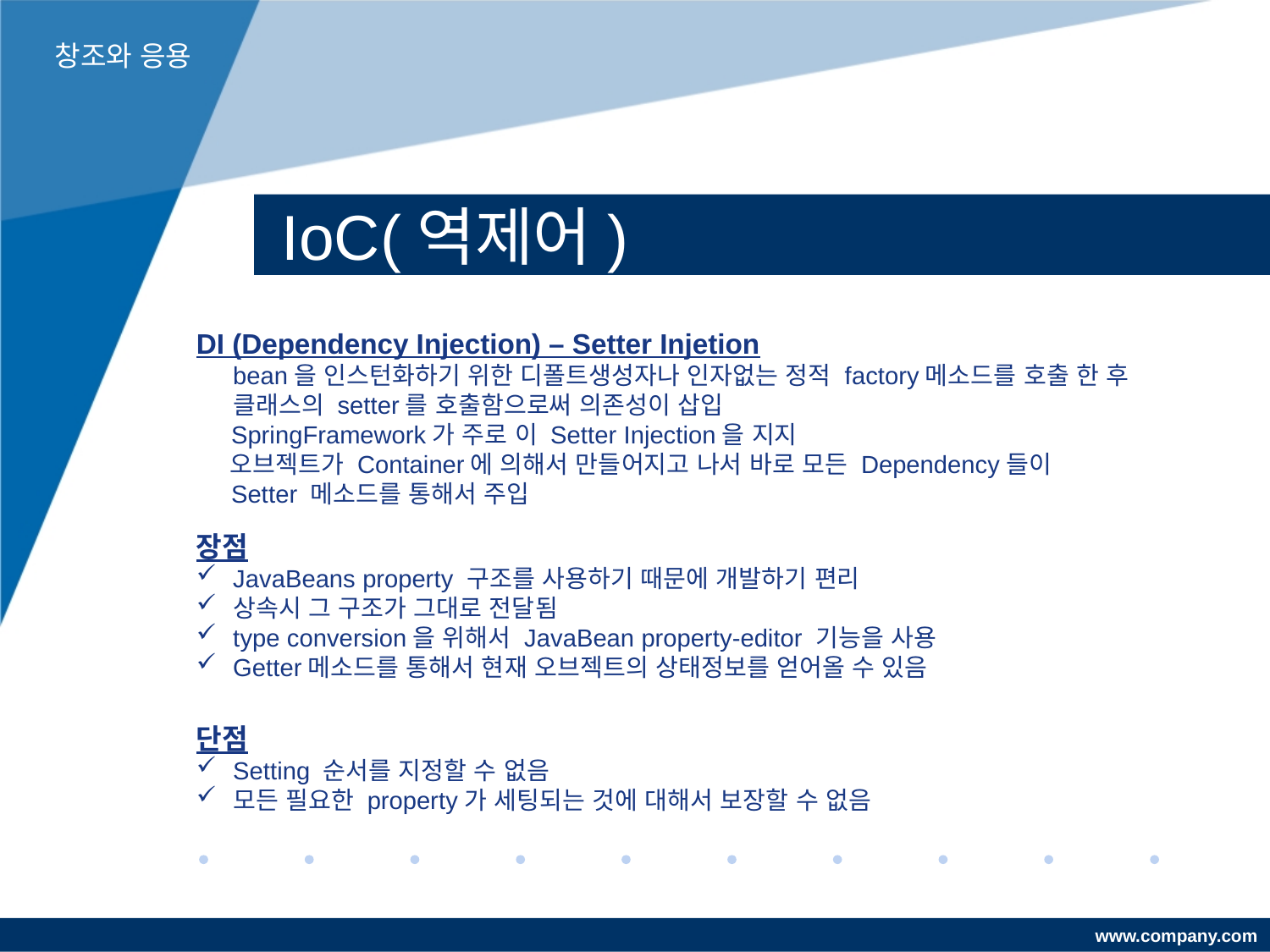

창조와 응용
# IoC(역제어)
DI (Dependency Injection) – Setter Injetion
bean을 인스턴화하기 위한 디폴트생성자나 인자없는 정적 factory메소드를 호출 한 후 클래스의 setter를 호출함으로써 의존성이 삽입
     SpringFramework가 주로 이 Setter Injection을 지지
    오브젝트가 Container에 의해서 만들어지고 나서 바로 모든 Dependency들이
     Setter 메소드를 통해서 주입
장점
JavaBeans property 구조를 사용하기 때문에 개발하기 편리
상속시 그 구조가 그대로 전달됨
type conversion을 위해서 JavaBean property-editor 기능을 사용
Getter메소드를 통해서 현재 오브젝트의 상태정보를 얻어올 수 있음
단점
Setting 순서를 지정할 수 없음
모든 필요한 property가 세팅되는 것에 대해서 보장할 수 없음